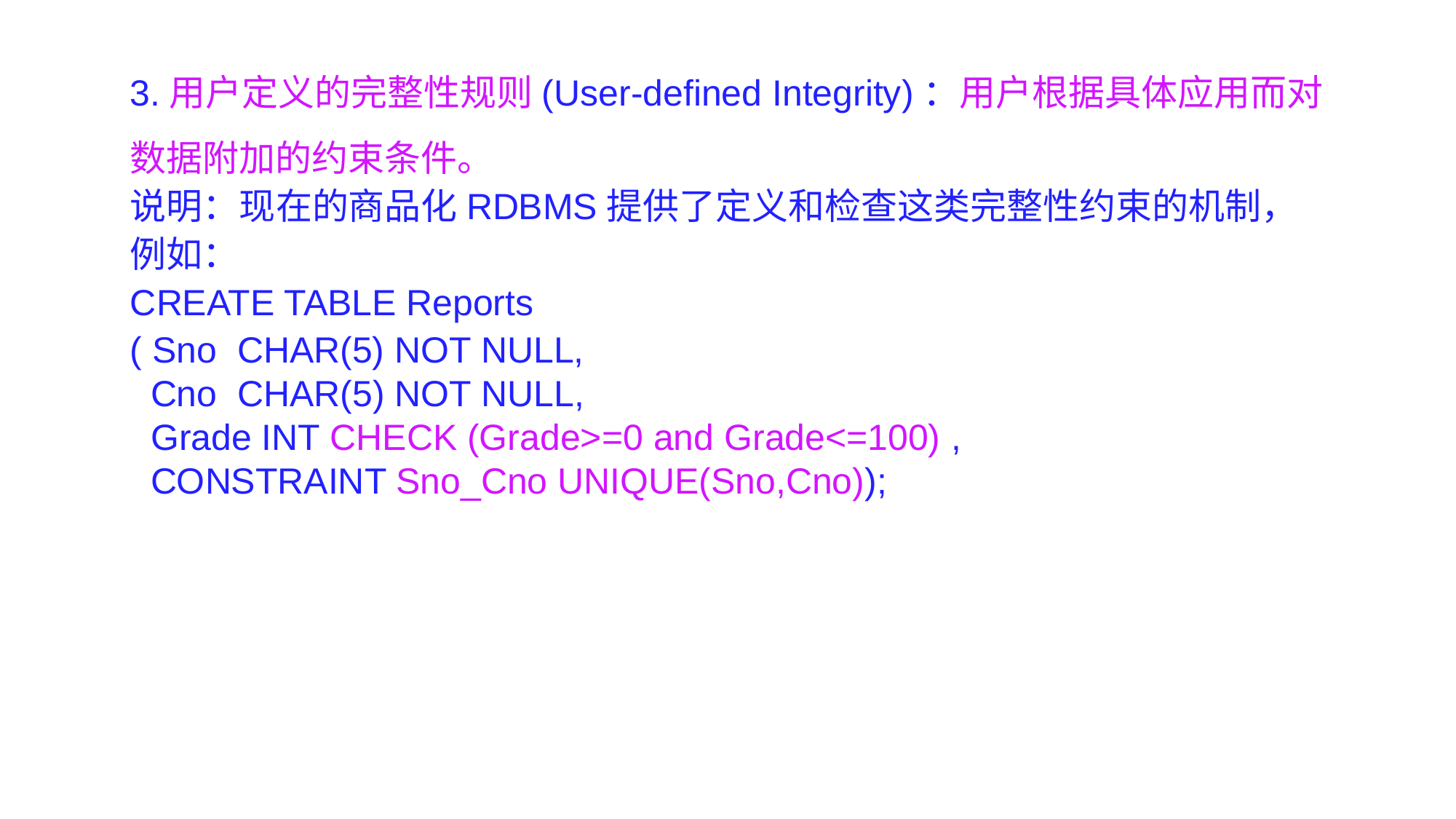

3.用户定义的完整性规则(User-defined Integrity)：用户根据具体应用而对数据附加的约束条件。
说明：现在的商品化RDBMS提供了定义和检查这类完整性约束的机制，例如：
CREATE TABLE Reports
( Sno  CHAR(5) NOT NULL,
  Cno  CHAR(5) NOT NULL,
  Grade INT CHECK (Grade>=0 and Grade<=100) ,
  CONSTRAINT Sno_Cno UNIQUE(Sno,Cno));